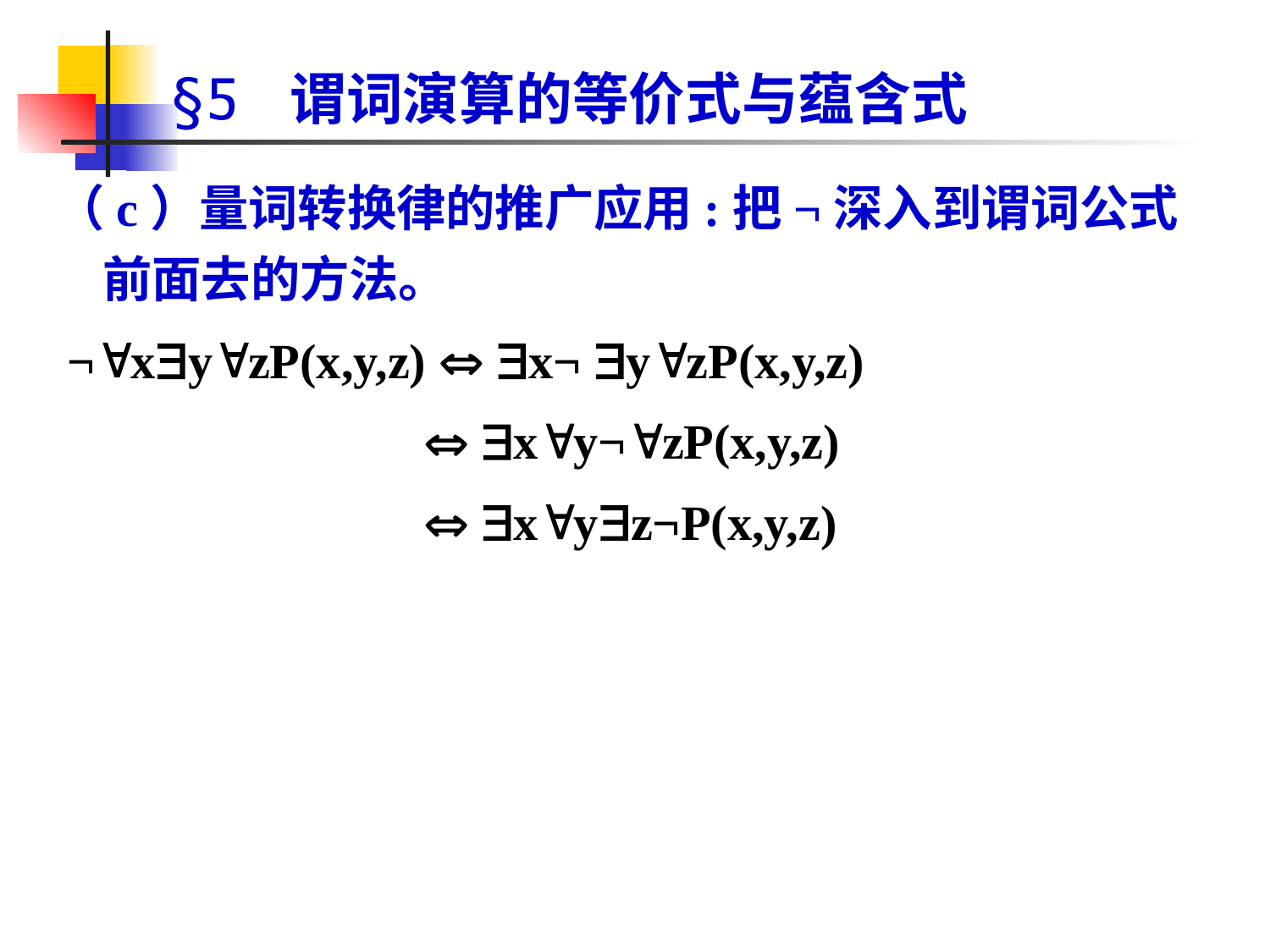

# §5  谓词演算的等价式与蕴含式
（c）量词转换律的推广应用:把¬深入到谓词公式前面去的方法。
 ¬∀x∃y∀zP(x,y,z) ⇔ ∃x¬ ∃y∀zP(x,y,z)
                              ⇔ ∃x∀y¬∀zP(x,y,z)
                              ⇔ ∃x∀y∃z¬P(x,y,z)
74